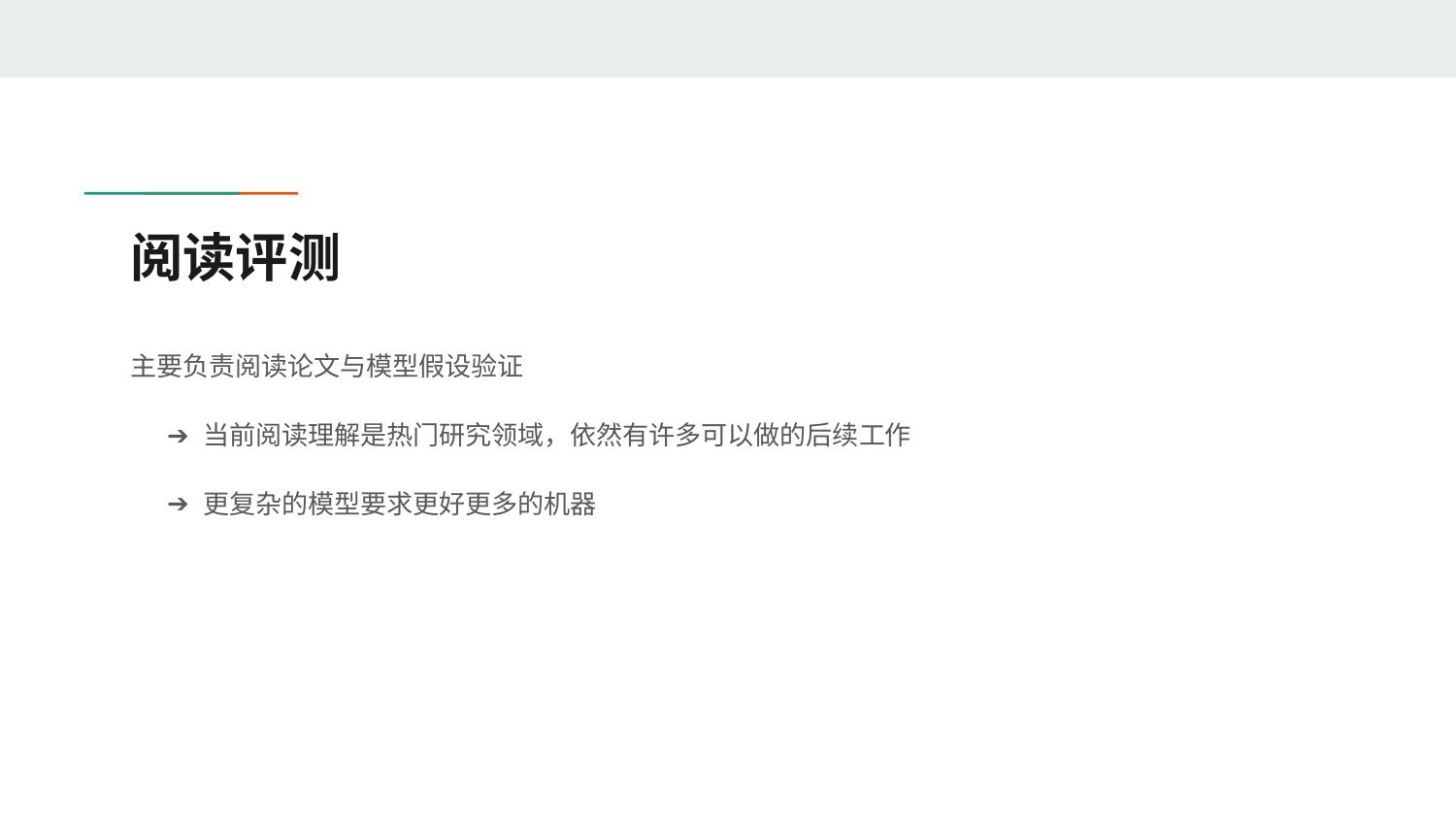

# 阅读评测
主要负责阅读论文与模型假设验证
当前阅读理解是热门研究领域，依然有许多可以做的后续工作
更复杂的模型要求更好更多的机器